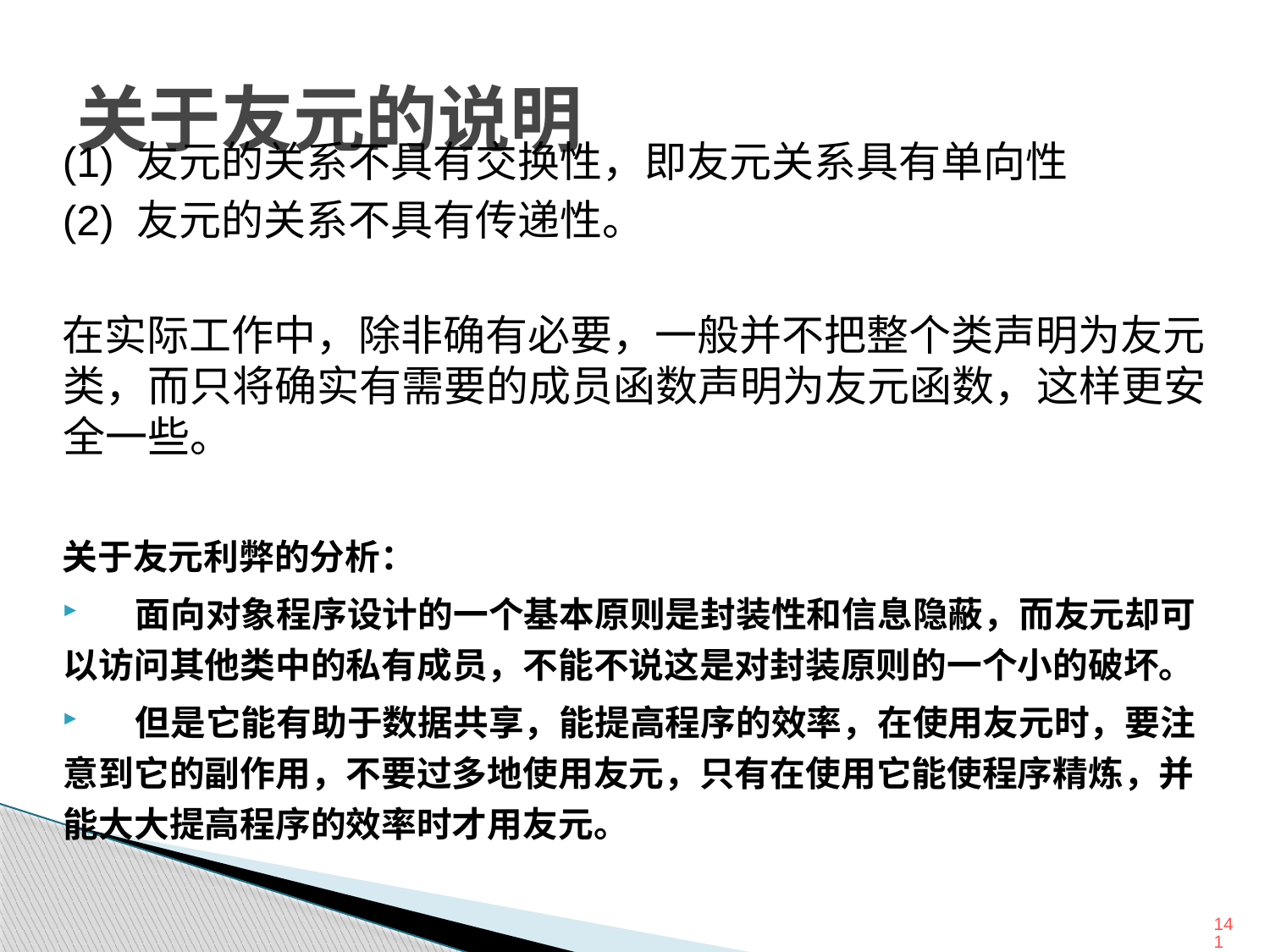

# 关于友元的说明
(1) 友元的关系不具有交换性，即友元关系具有单向性
(2) 友元的关系不具有传递性。

在实际工作中，除非确有必要，一般并不把整个类声明为友元类，而只将确实有需要的成员函数声明为友元函数，这样更安全一些。

关于友元利弊的分析：
      面向对象程序设计的一个基本原则是封装性和信息隐蔽，而友元却可以访问其他类中的私有成员，不能不说这是对封装原则的一个小的破坏。
      但是它能有助于数据共享，能提高程序的效率，在使用友元时，要注意到它的副作用，不要过多地使用友元，只有在使用它能使程序精炼，并能大大提高程序的效率时才用友元。

141